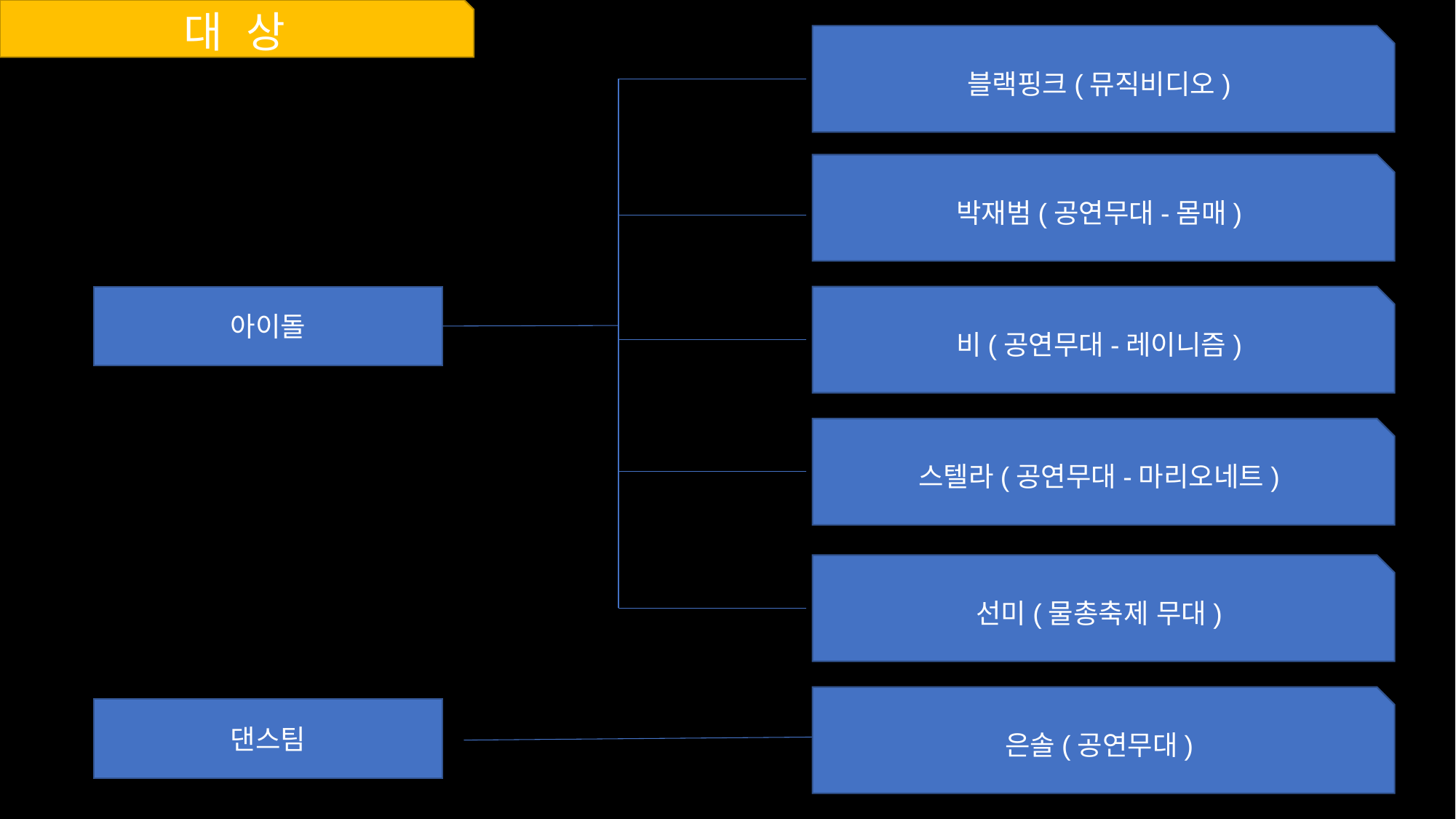

대  상
블랙핑크(뮤직비디오)
박재범(공연무대-몸매)
아이돌
비(공연무대-레이니즘)
스텔라(공연무대-마리오네트)
선미(물총축제 무대)
은솔(공연무대)
댄스팀